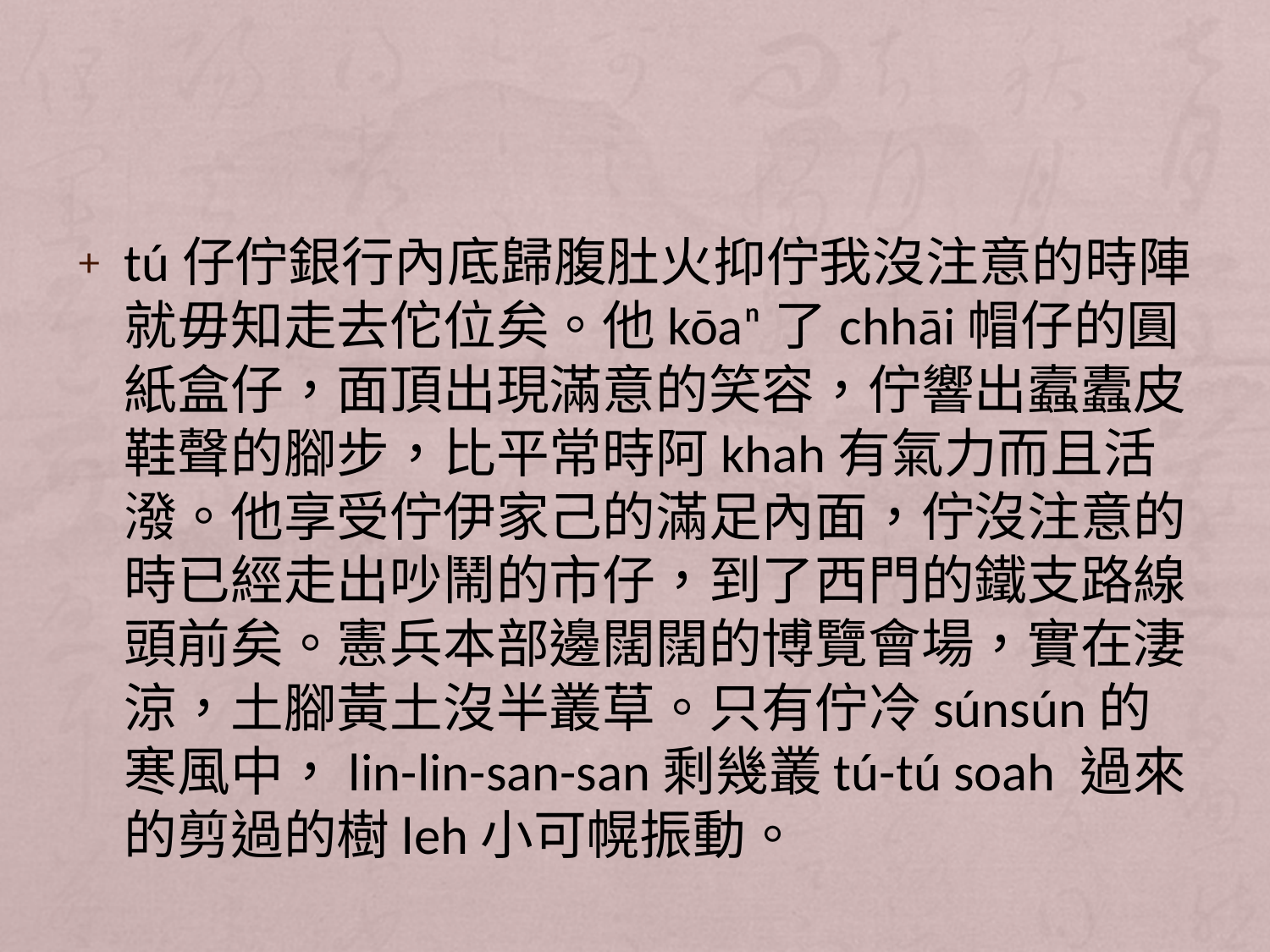

#
tú仔佇銀行內底歸腹肚火抑佇我沒注意的時陣就毋知走去佗位矣。他kōaⁿ了chhāi帽仔的圓紙盒仔，面頂出現滿意的笑容，佇響出蠧蠹皮鞋聲的腳步，比平常時阿khah有氣力而且活潑。他享受佇伊家己的滿足內面，佇沒注意的時已經走出吵鬧的市仔，到了西門的鐵支路線頭前矣。憲兵本部邊闊闊的博覽會場，實在淒涼，土腳黃土沒半叢草。只有佇冷súnsún的寒風中，lin-lin-san-san剩幾叢tú-tú soah 過來的剪過的樹leh小可幌振動。